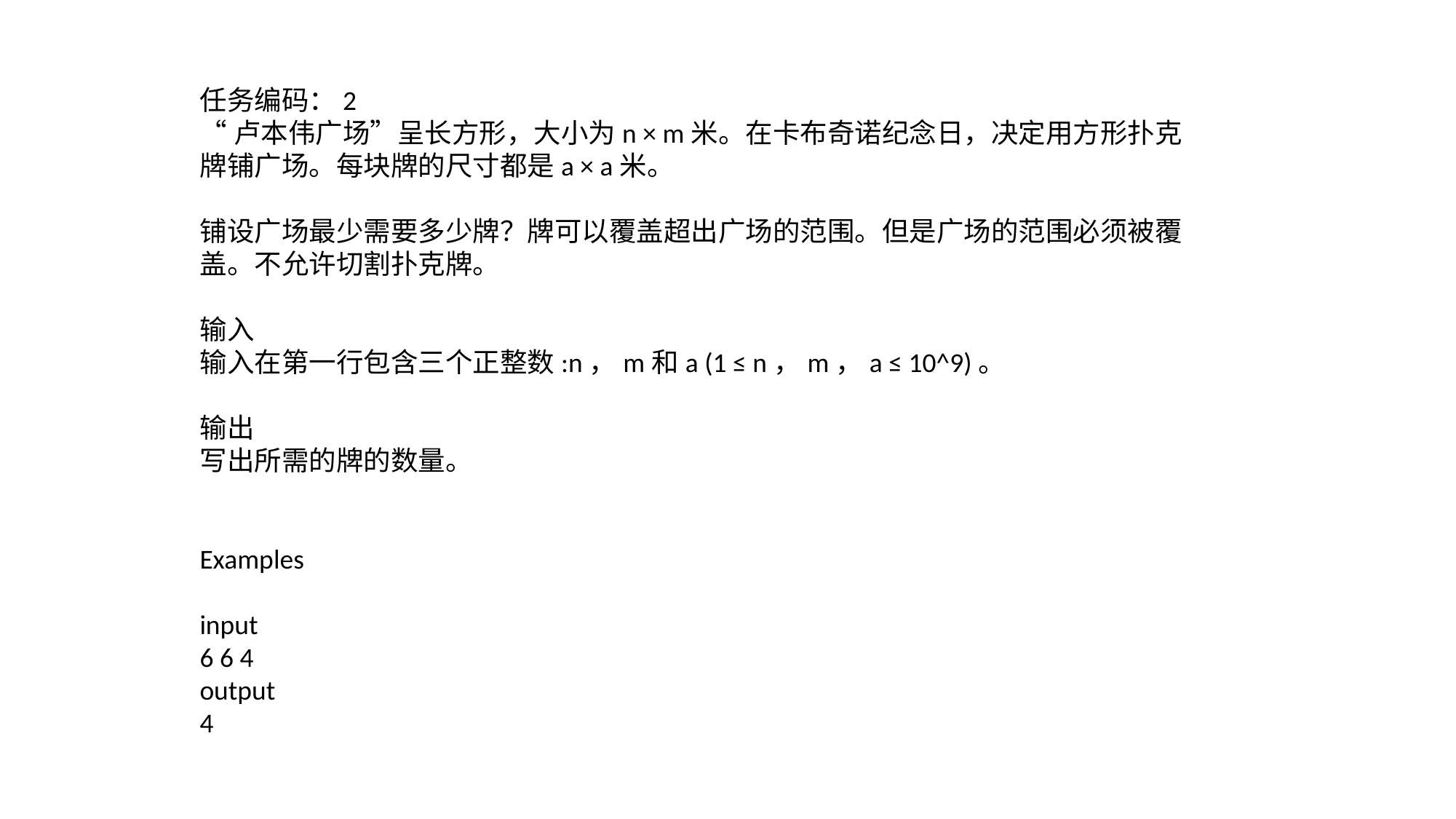

任务编码：2
“卢本伟广场”呈长方形，大小为n × m米。在卡布奇诺纪念日，决定用方形扑克牌铺广场。每块牌的尺寸都是a × a米。

铺设广场最少需要多少牌？牌可以覆盖超出广场的范围。但是广场的范围必须被覆盖。不允许切割扑克牌。

输入
输入在第一行包含三个正整数:n，m和a (1 ≤ n，m，a ≤ 10^9)。

输出
写出所需的牌的数量。

Examples

input
6 6 4
output
4